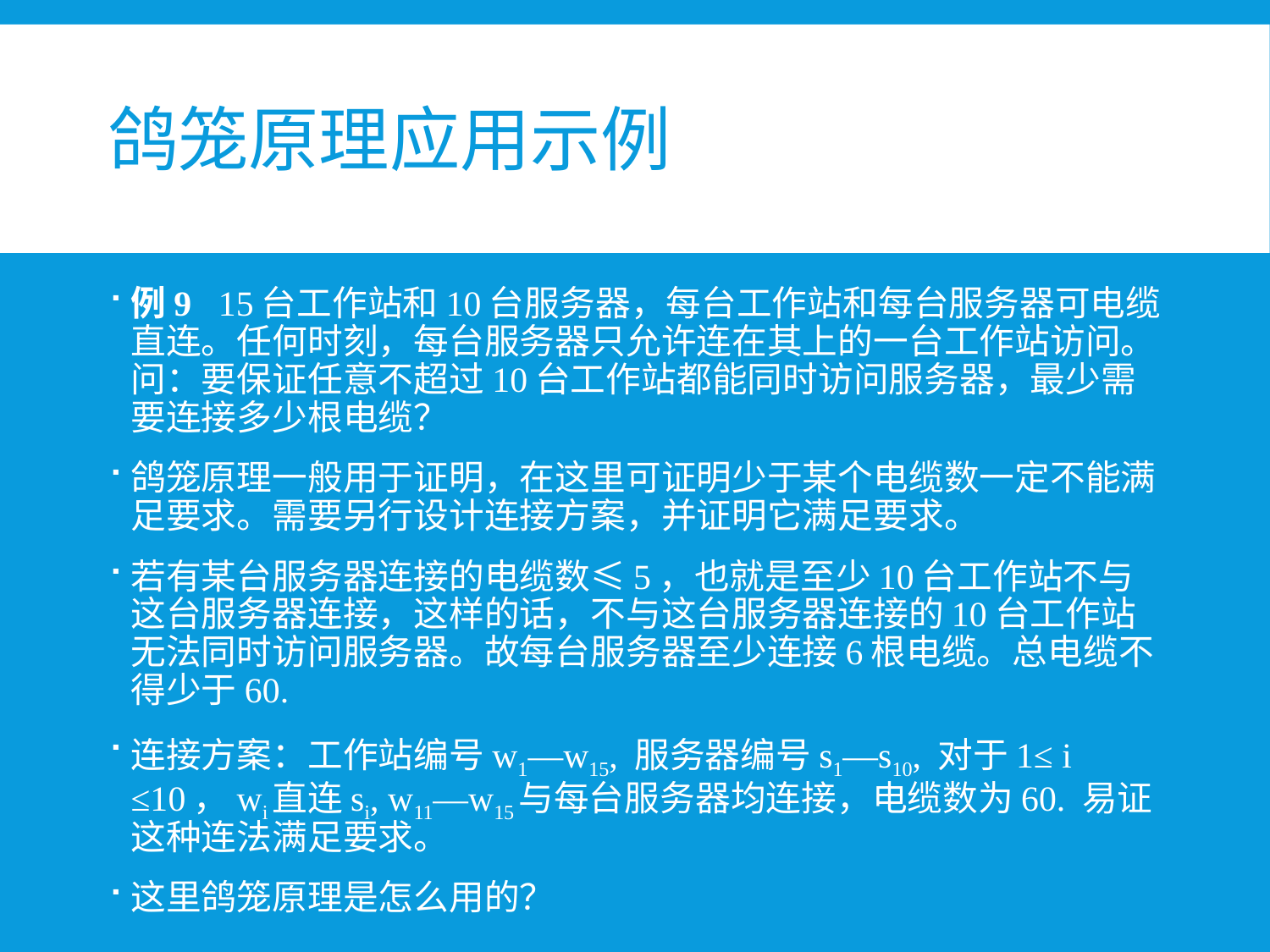

# 鸽笼原理应用示例
例9   15台工作站和10台服务器，每台工作站和每台服务器可电缆直连。任何时刻，每台服务器只允许连在其上的一台工作站访问。问：要保证任意不超过10台工作站都能同时访问服务器，最少需要连接多少根电缆？
鸽笼原理一般用于证明，在这里可证明少于某个电缆数一定不能满足要求。需要另行设计连接方案，并证明它满足要求。
若有某台服务器连接的电缆数≤5，也就是至少10台工作站不与这台服务器连接，这样的话，不与这台服务器连接的10台工作站无法同时访问服务器。故每台服务器至少连接6根电缆。总电缆不得少于60.
连接方案：工作站编号w1—w15, 服务器编号s1—s10, 对于1≤ i ≤10，wi直连si, w11—w15与每台服务器均连接，电缆数为60. 易证这种连法满足要求。
这里鸽笼原理是怎么用的？